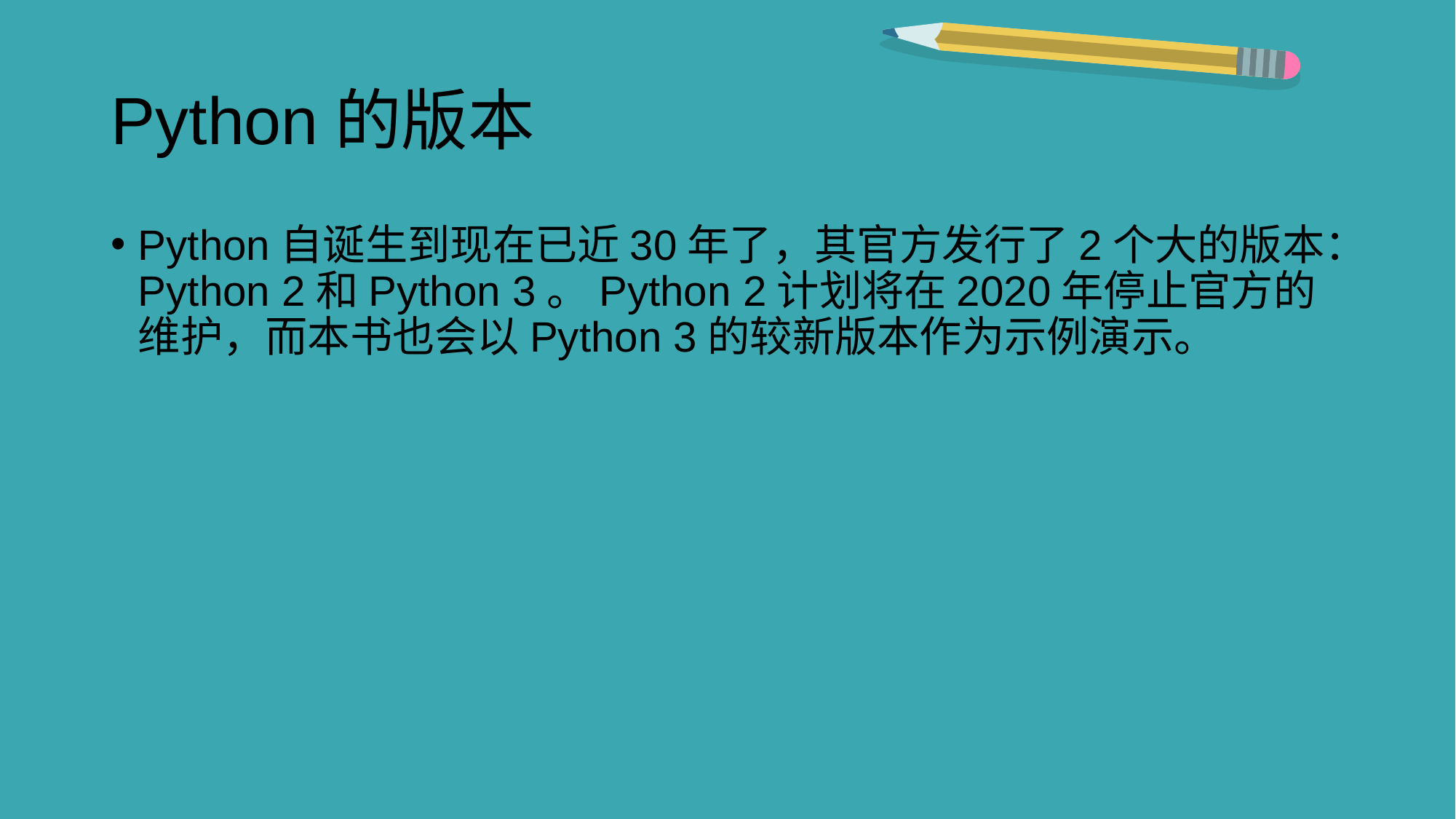

# Python的版本
Python自诞生到现在已近30年了，其官方发行了2个大的版本：Python 2和Python 3。Python 2计划将在2020年停止官方的维护，而本书也会以Python 3的较新版本作为示例演示。